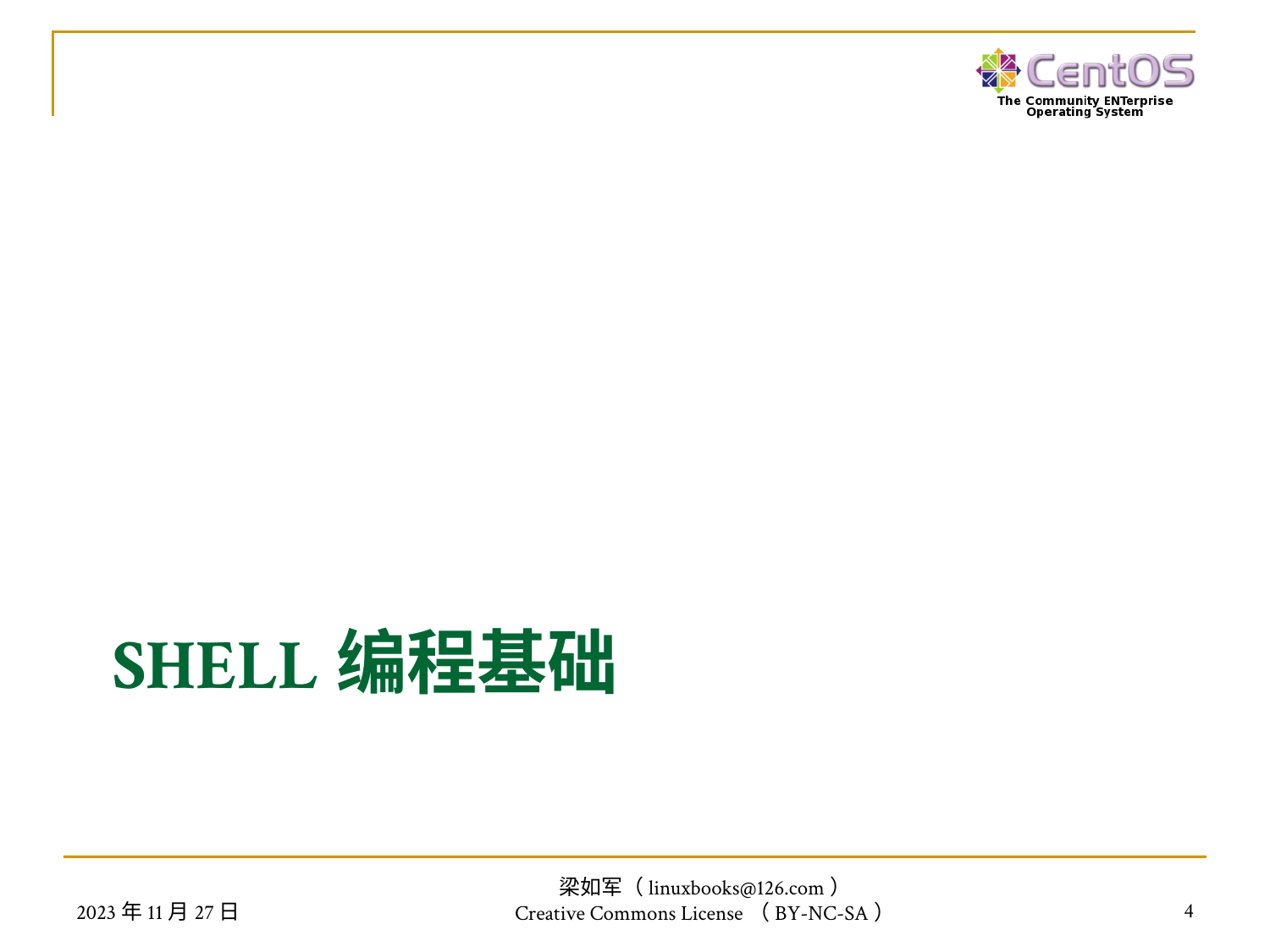

# Shell编程基础
2023年11月27日
4
梁如军（linuxbooks@126.com）
Creative Commons License（BY-NC-SA）